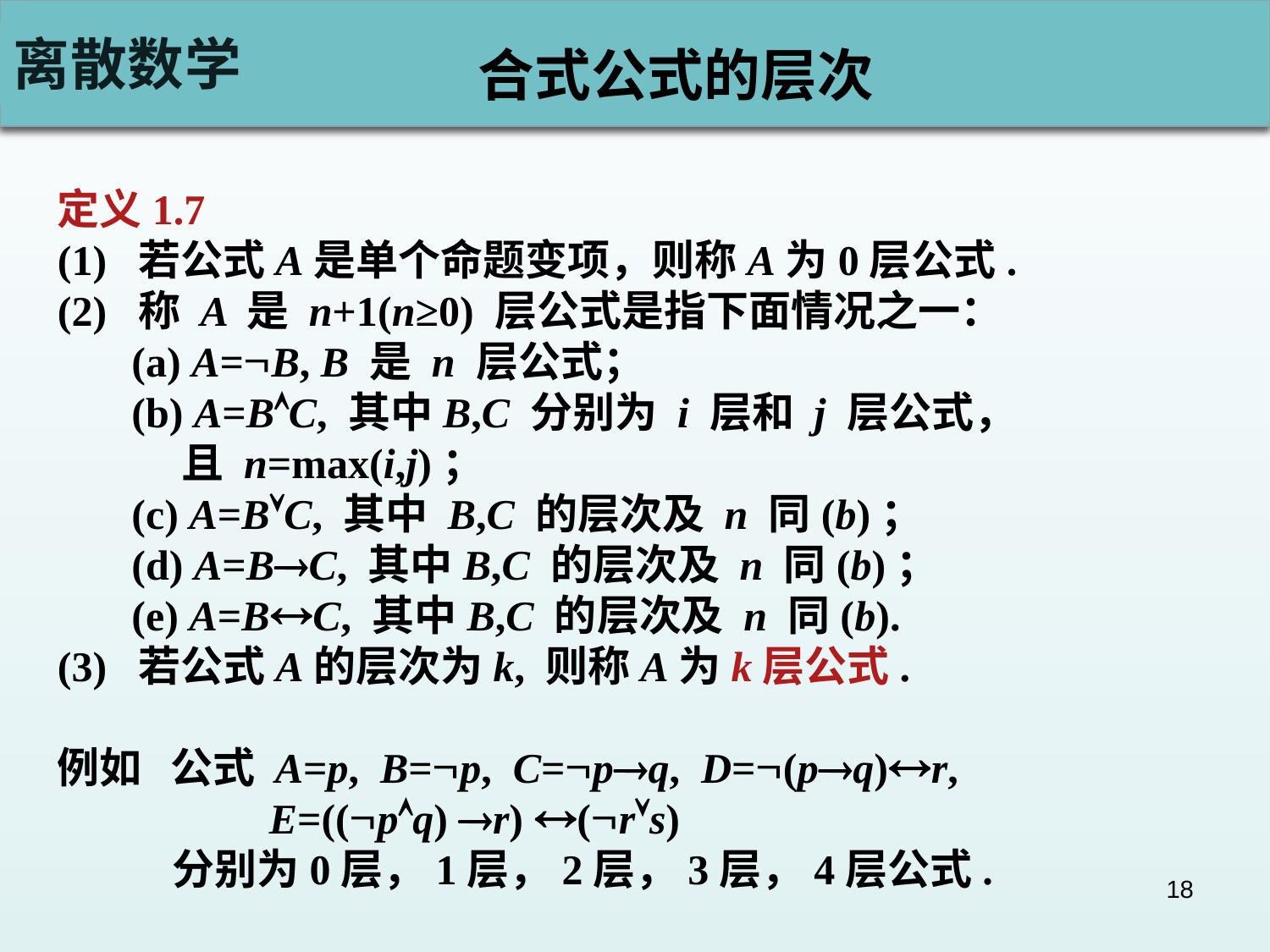

合式公式的层次
定义1.7
(1)  若公式A是单个命题变项，则称A为0层公式.
(2)  称 A 是 n+1(n≥0) 层公式是指下面情况之一：
       (a) A=¬B, B 是 n 层公式；
       (b) A=B∧C, 其中B,C 分别为 i 层和 j 层公式，
            且 n=max(i,j)；
       (c) A=B∨C, 其中 B,C 的层次及 n 同(b)；
       (d) A=B→C, 其中B,C 的层次及 n 同(b)；
       (e) A=B↔C, 其中B,C 的层次及 n 同(b).
(3)  若公式A的层次为k, 则称A为k层公式.

例如   公式 A=p,  B=¬p,  C=¬p→q,  D=¬(p→q)↔r,
                    E=((¬p∧q) →r) ↔(¬r∨s)
           分别为0层，1层，2层，3层，4层公式.
18